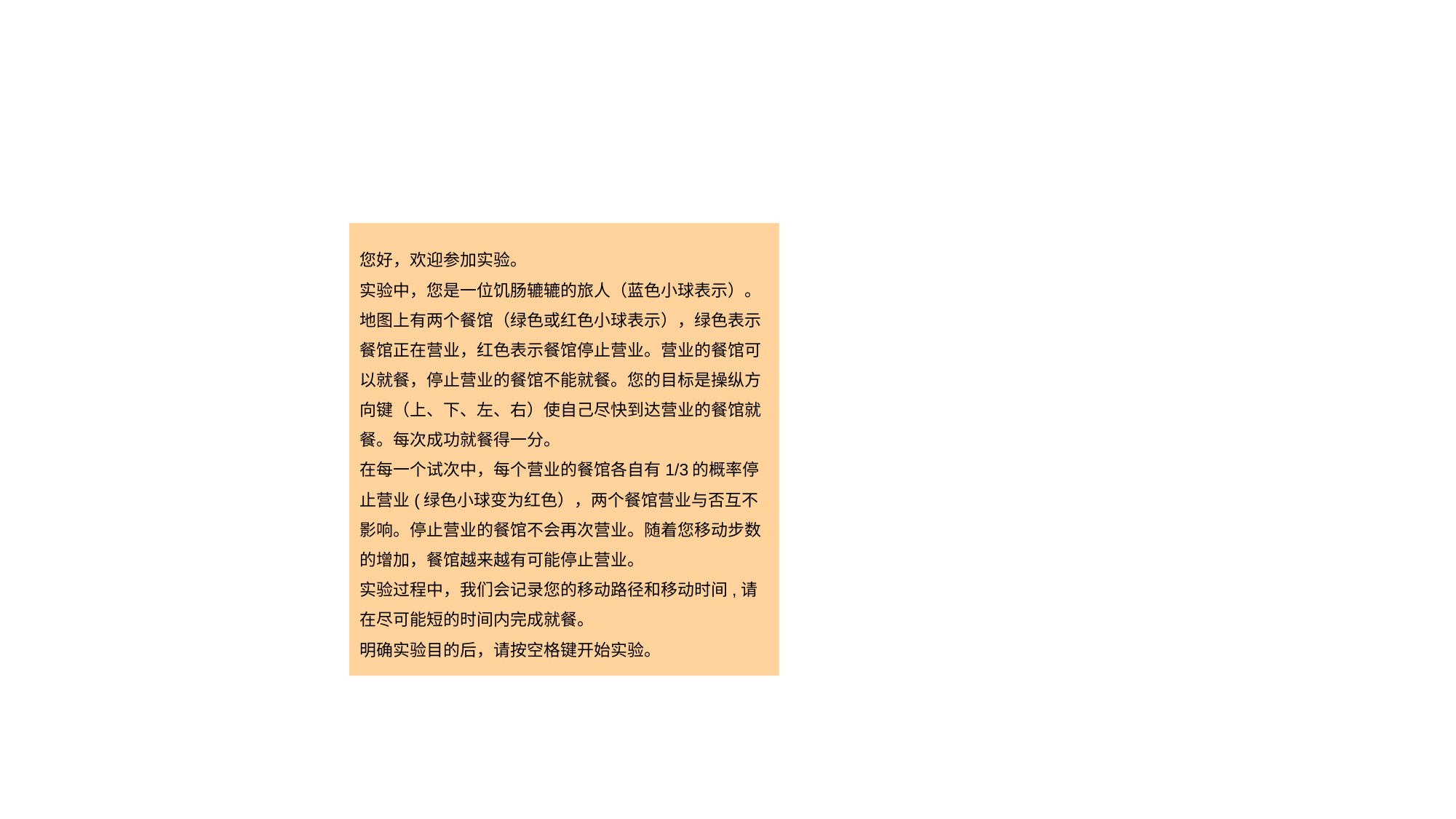

您好，欢迎参加实验。
实验中，您是一位饥肠辘辘的旅人（蓝色小球表示）。地图上有两个餐馆（绿色或红色小球表示），绿色表示餐馆正在营业，红色表示餐馆停止营业。营业的餐馆可以就餐，停止营业的餐馆不能就餐。您的目标是操纵方向键（上、下、左、右）使自己尽快到达营业的餐馆就餐。每次成功就餐得一分。
在每一个试次中，每个营业的餐馆各自有1/3的概率停止营业(绿色小球变为红色），两个餐馆营业与否互不影响。停止营业的餐馆不会再次营业。随着您移动步数的增加，餐馆越来越有可能停止营业。
实验过程中，我们会记录您的移动路径和移动时间,请在尽可能短的时间内完成就餐。
明确实验目的后，请按空格键开始实验。